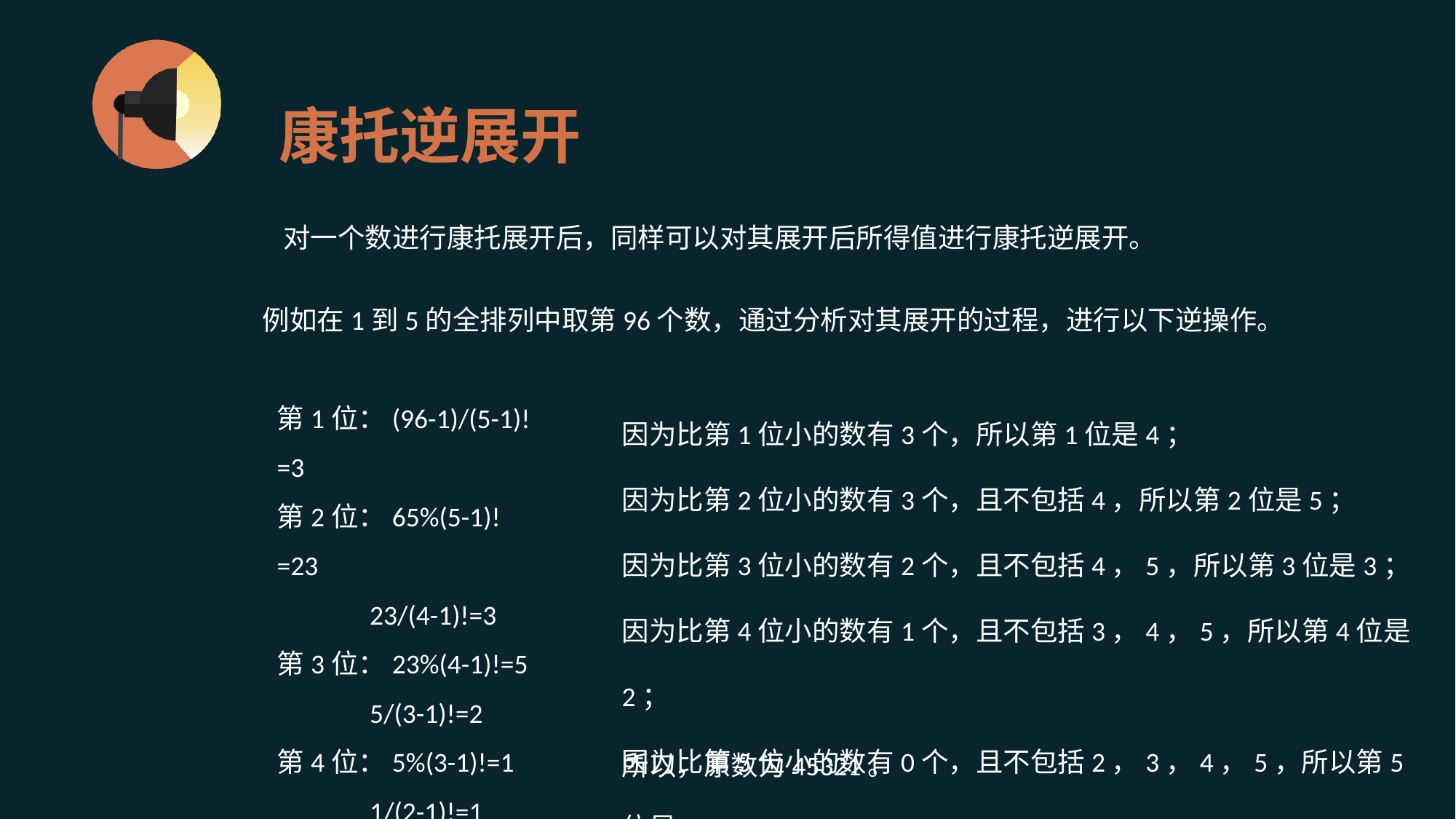

康托逆展开
对一个数进行康托展开后，同样可以对其展开后所得值进行康托逆展开。
例如在1到5的全排列中取第96个数，通过分析对其展开的过程，进行以下逆操作。
第1位：(96-1)/(5-1)!=3
第2位：65%(5-1)!=23
               23/(4-1)!=3
第3位：23%(4-1)!=5
               5/(3-1)!=2
第4位：5%(3-1)!=1
               1/(2-1)!=1
第5位：1%(2-1)!=0
因为比第1位小的数有3个，所以第1位是4；
因为比第2位小的数有3个，且不包括4，所以第2位是5；
因为比第3位小的数有2个，且不包括4，5，所以第3位是3；
因为比第4位小的数有1个，且不包括3，4，5，所以第4位是2；
因为比第5位小的数有0个，且不包括2，3，4，5，所以第5位是1。
所以，原数为45321。